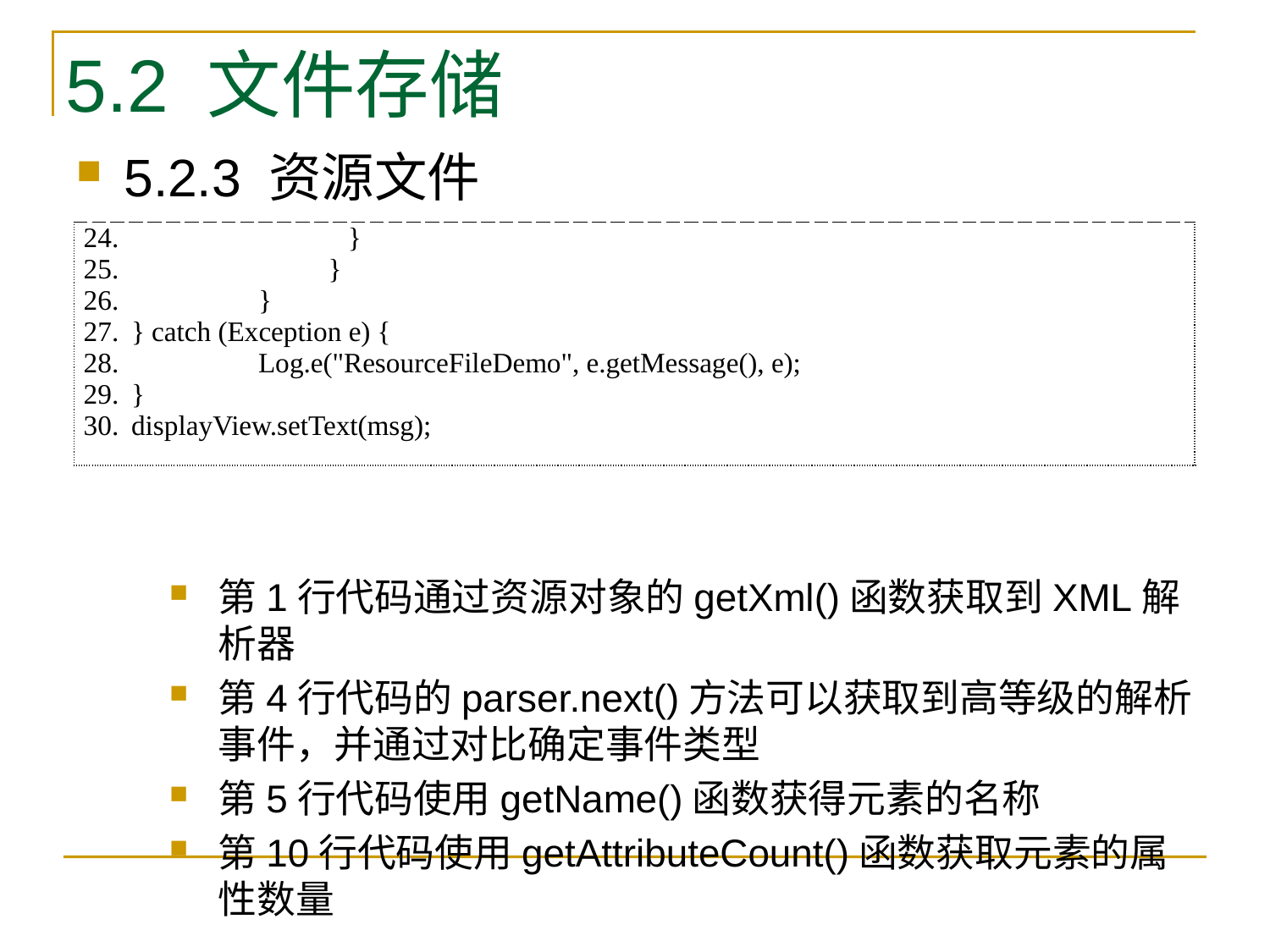

# 5.2 文件存储
5.2.3 资源文件

第1行代码通过资源对象的getXml()函数获取到XML解析器
第4行代码的parser.next()方法可以获取到高等级的解析事件，并通过对比确定事件类型
第5行代码使用getName()函数获得元素的名称
第10行代码使用getAttributeCount()函数获取元素的属性数量
| } } } } catch (Exception e) { Log.e("ResourceFileDemo", e.getMessage(), e); } displayView.setText(msg); |
| --- |